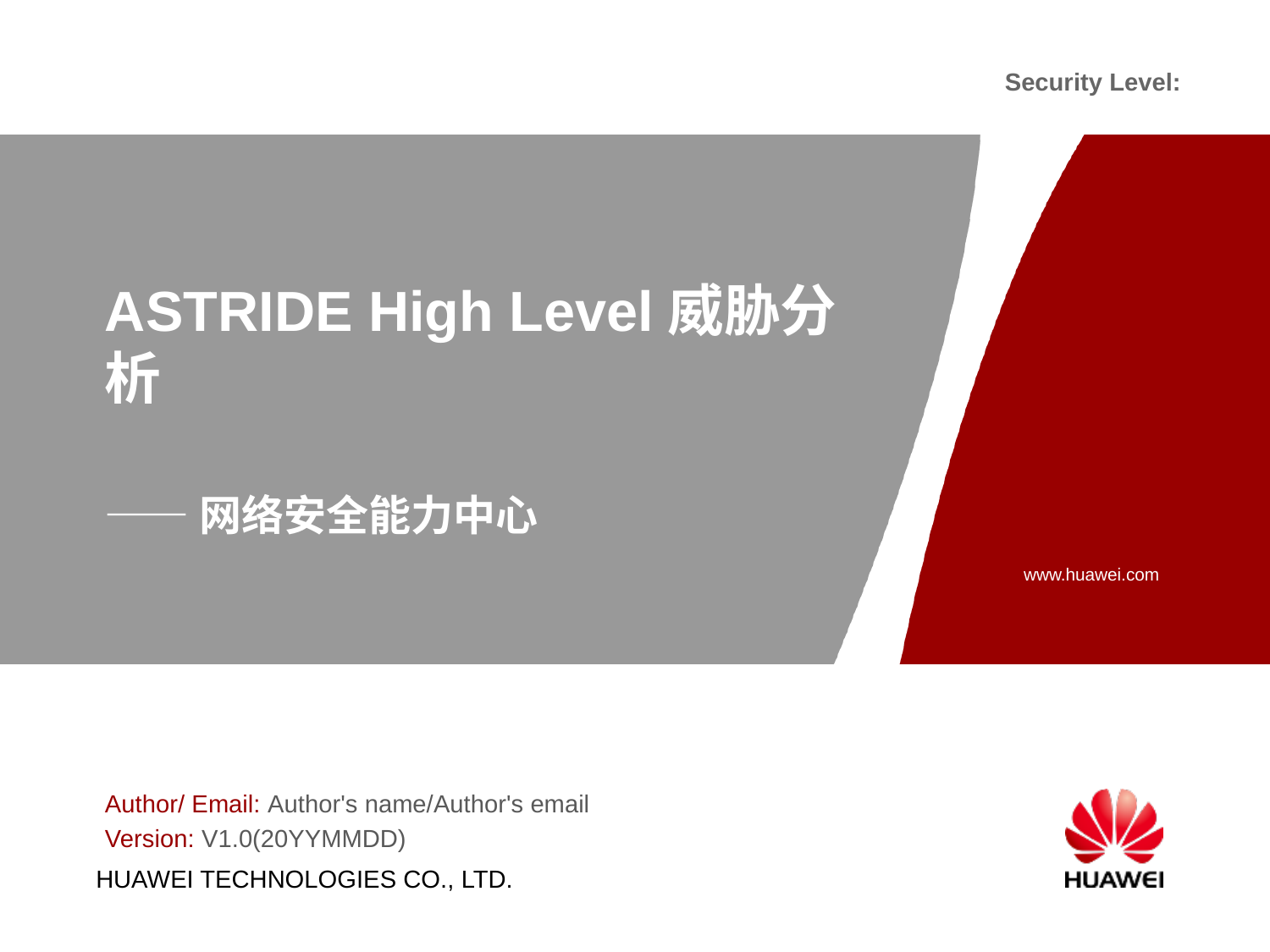

# ASTRIDE High Level威胁分析
——网络安全能力中心
Author/ Email: Author's name/Author's email
Version: V1.0(20YYMMDD)